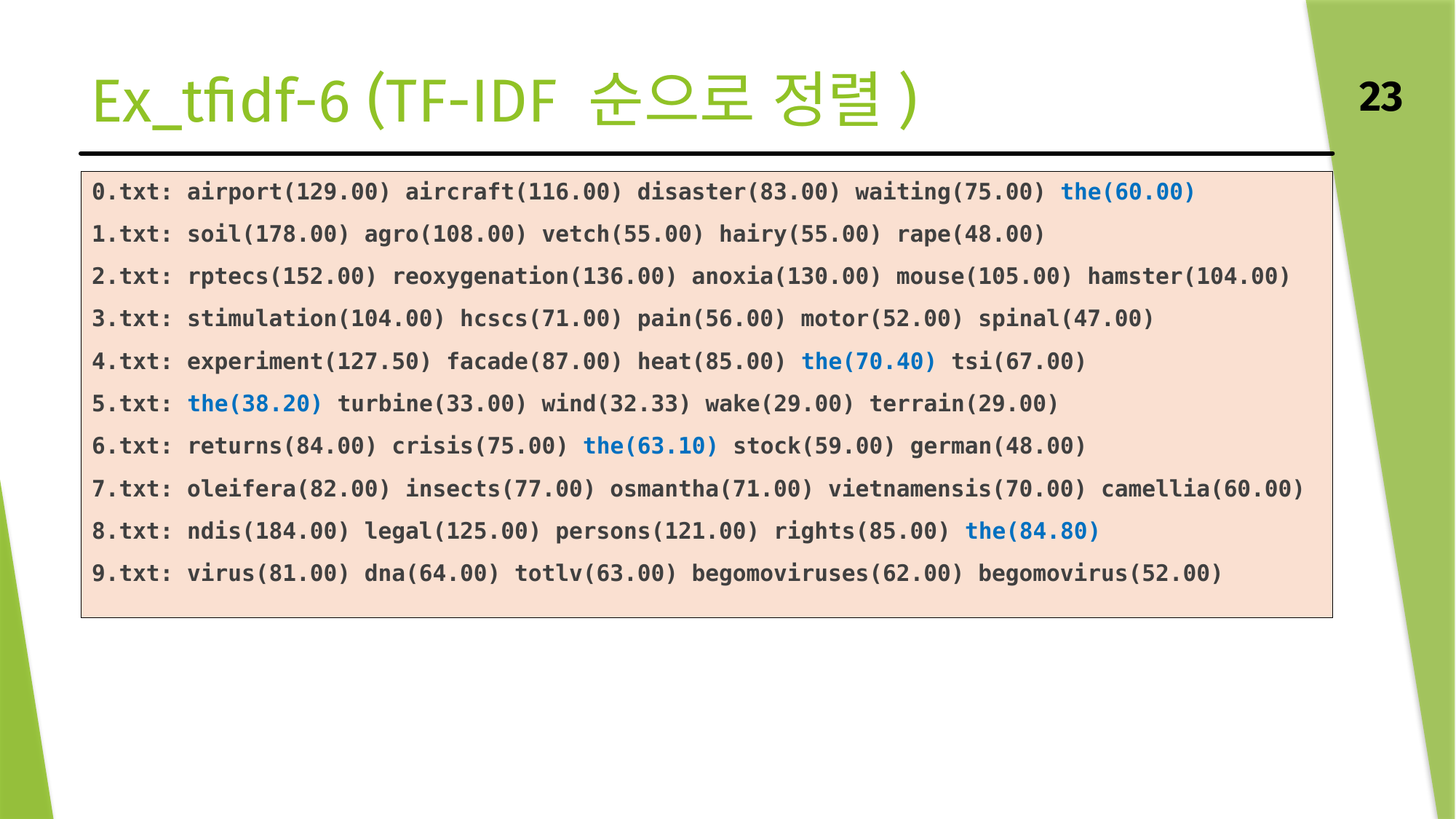

# Ex_tfidf-6 (TF-IDF 순으로 정렬)
23
0.txt: airport(129.00) aircraft(116.00) disaster(83.00) waiting(75.00) the(60.00)
1.txt: soil(178.00) agro(108.00) vetch(55.00) hairy(55.00) rape(48.00)
2.txt: rptecs(152.00) reoxygenation(136.00) anoxia(130.00) mouse(105.00) hamster(104.00)
3.txt: stimulation(104.00) hcscs(71.00) pain(56.00) motor(52.00) spinal(47.00)
4.txt: experiment(127.50) facade(87.00) heat(85.00) the(70.40) tsi(67.00)
5.txt: the(38.20) turbine(33.00) wind(32.33) wake(29.00) terrain(29.00)
6.txt: returns(84.00) crisis(75.00) the(63.10) stock(59.00) german(48.00)
7.txt: oleifera(82.00) insects(77.00) osmantha(71.00) vietnamensis(70.00) camellia(60.00)
8.txt: ndis(184.00) legal(125.00) persons(121.00) rights(85.00) the(84.80)
9.txt: virus(81.00) dna(64.00) totlv(63.00) begomoviruses(62.00) begomovirus(52.00)